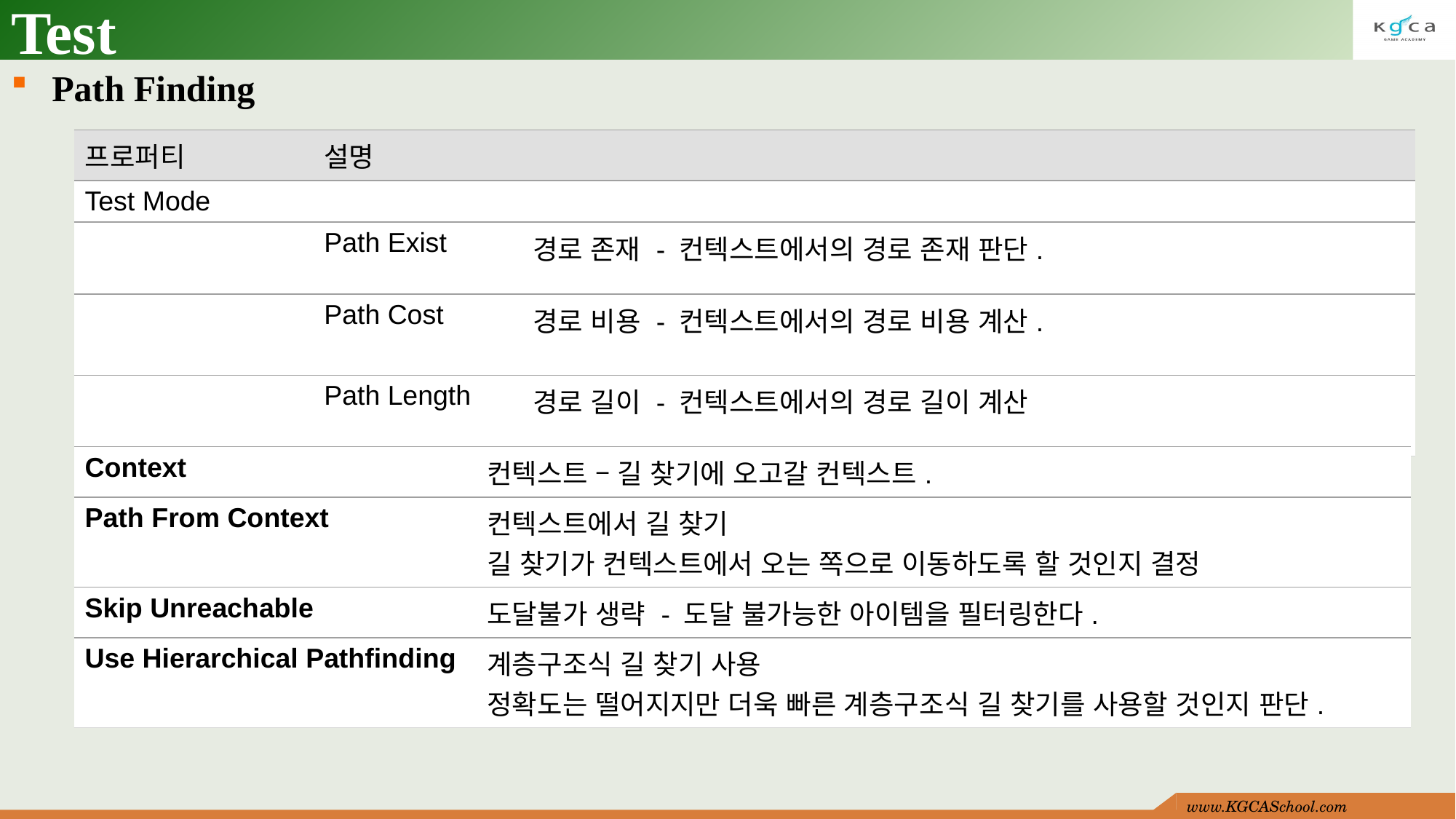

# Test
Path Finding

| 프로퍼티 | 설명 |  |
| --- | --- | --- |
| Test Mode |  |  |
|  | Path Exist | 경로 존재 - 컨텍스트에서의 경로 존재 판단. |
|  | Path Cost | 경로 비용 - 컨텍스트에서의 경로 비용 계산. |
|  | Path Length | 경로 길이 - 컨텍스트에서의 경로 길이 계산 |
| Context | 컨텍스트 – 길 찾기에 오고갈 컨텍스트. |
| --- | --- |
| Path From Context | 컨텍스트에서 길 찾기 길 찾기가 컨텍스트에서 오는 쪽으로 이동하도록 할 것인지 결정 |
| Skip Unreachable | 도달불가 생략 - 도달 불가능한 아이템을 필터링한다. |
| Use Hierarchical Pathfinding | 계층구조식 길 찾기 사용 정확도는 떨어지지만 더욱 빠른 계층구조식 길 찾기를 사용할 것인지 판단. |